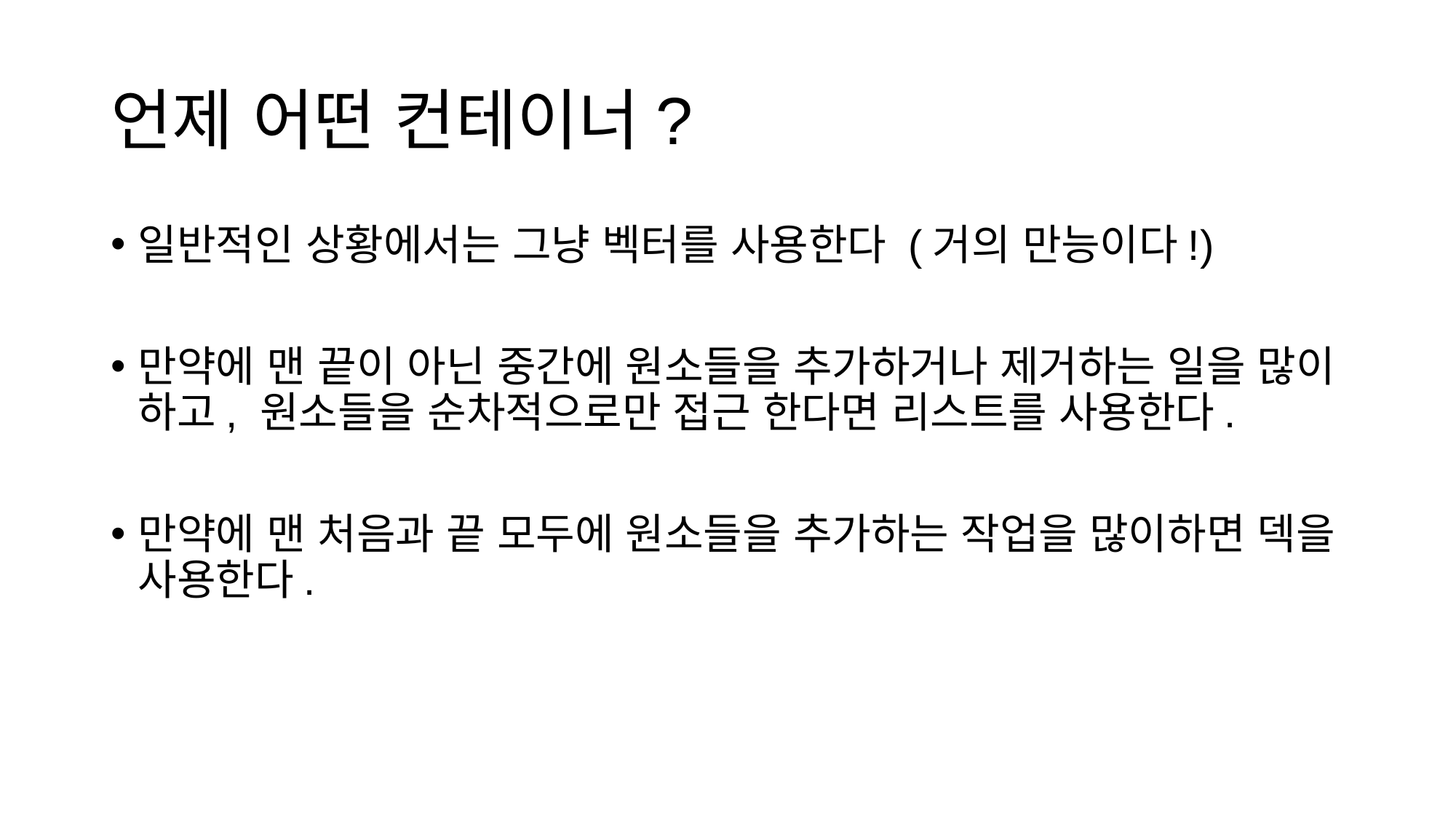

# 언제 어떤 컨테이너?
일반적인 상황에서는 그냥 벡터를 사용한다 (거의 만능이다!)

만약에 맨 끝이 아닌 중간에 원소들을 추가하거나 제거하는 일을 많이 하고, 원소들을 순차적으로만 접근 한다면 리스트를 사용한다.

만약에 맨 처음과 끝 모두에 원소들을 추가하는 작업을 많이하면 덱을 사용한다.